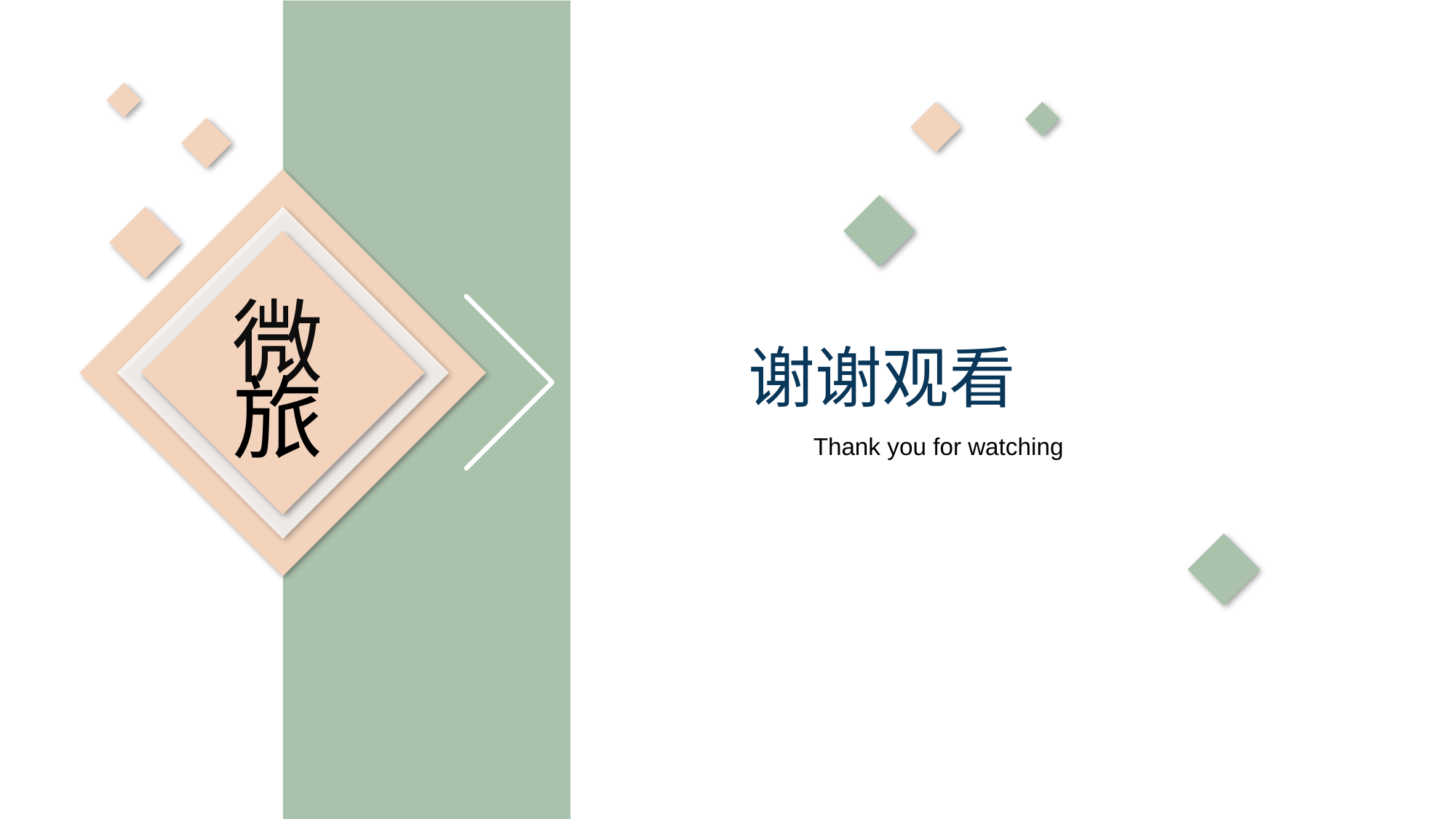

微
谢谢观看
旅
Thank you for watching